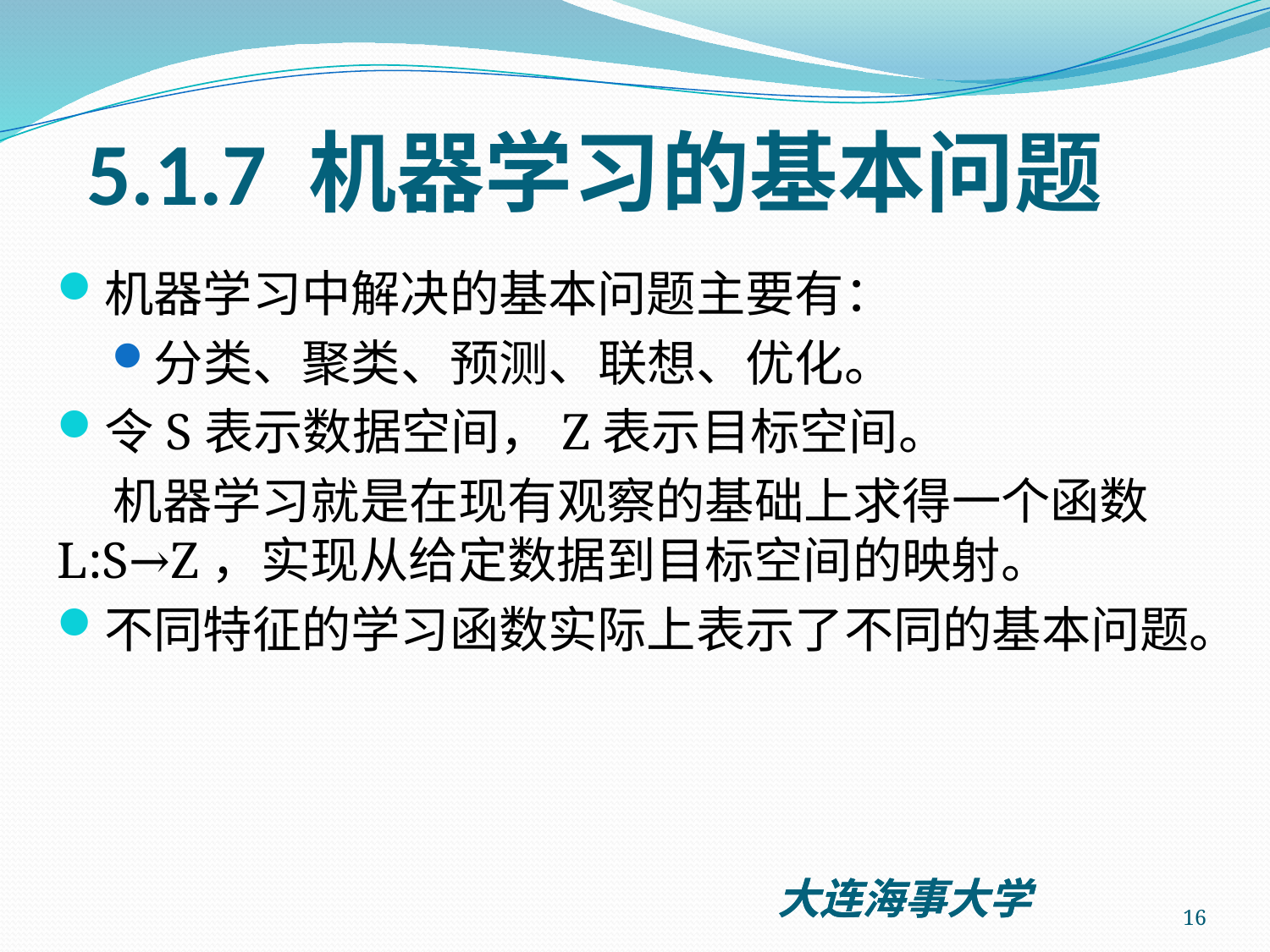

# 5.1.7 机器学习的基本问题
机器学习中解决的基本问题主要有：
分类、聚类、预测、联想、优化。
令S表示数据空间，Z表示目标空间。
    机器学习就是在现有观察的基础上求得一个函数L:S→Z，实现从给定数据到目标空间的映射。
不同特征的学习函数实际上表示了不同的基本问题。
16